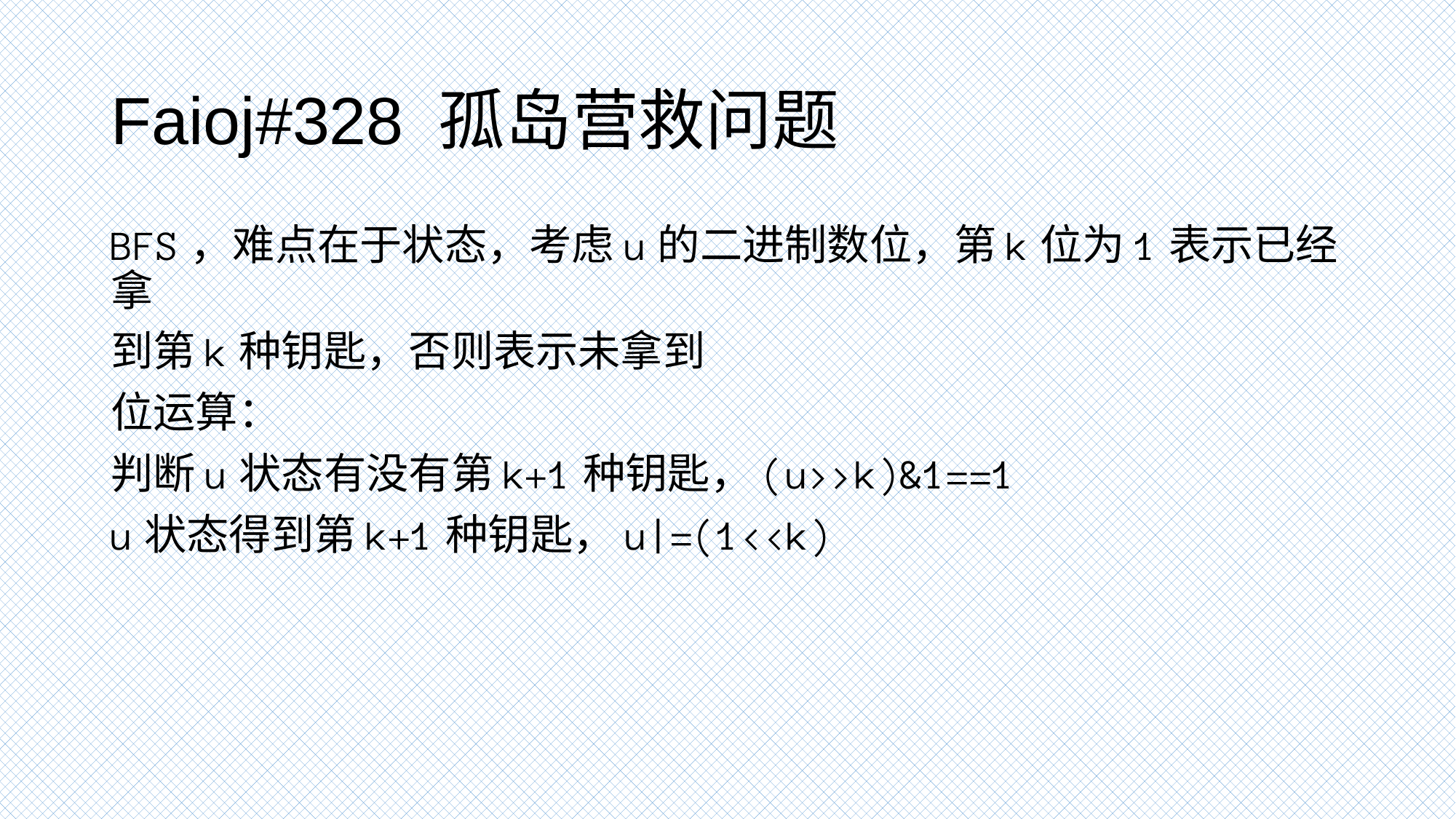

# Faioj#328 孤岛营救问题
BFS，难点在于状态，考虑u的二进制数位，第k位为1表示已经拿
到第k种钥匙，否则表示未拿到
位运算：
判断u状态有没有第k+1种钥匙，(u>>k)&1==1
u状态得到第k+1种钥匙，u|=(1<<k)